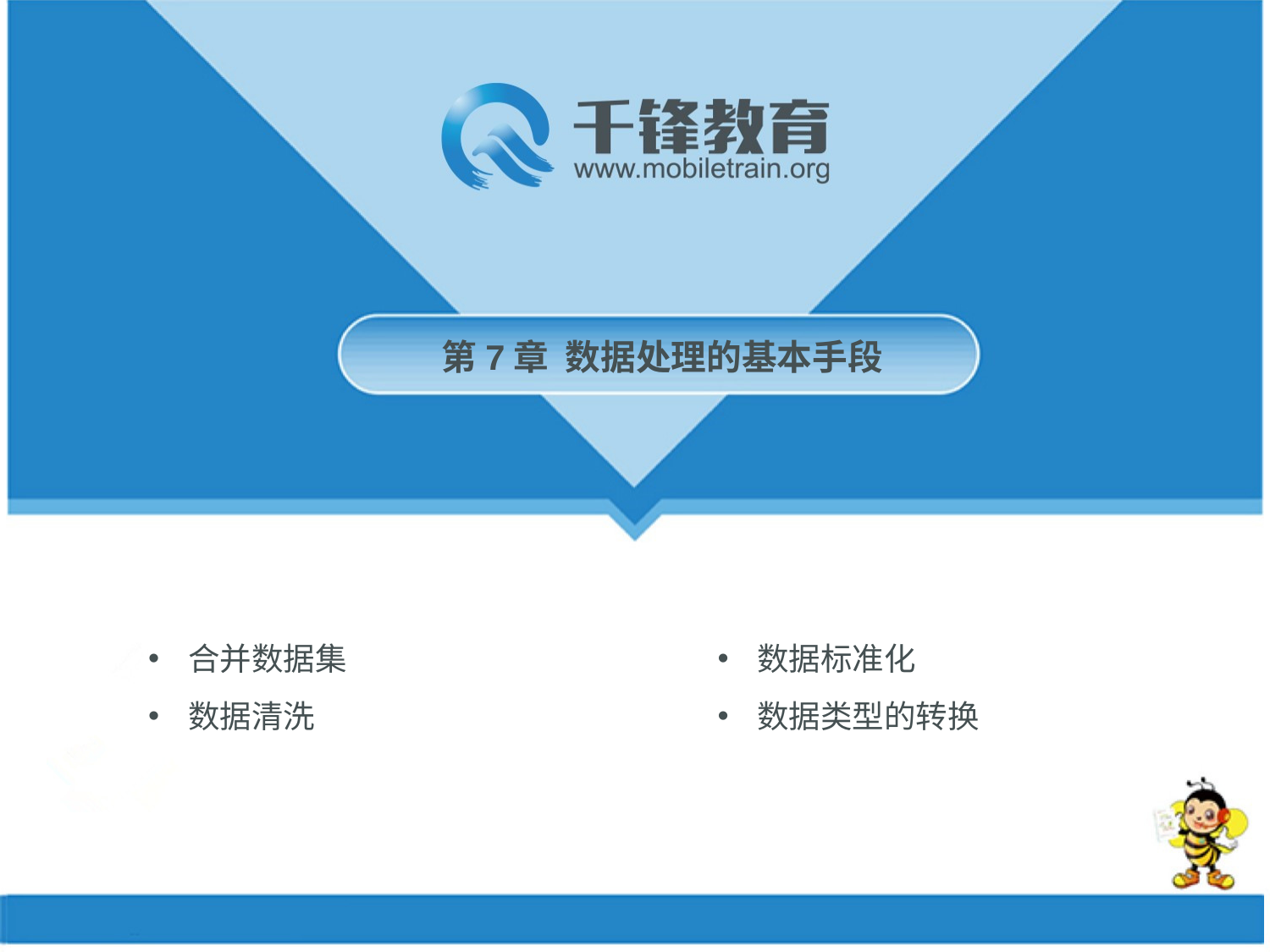

第7章  数据处理的基本手段
合并数据集
数据清洗
数据标准化
数据类型的转换